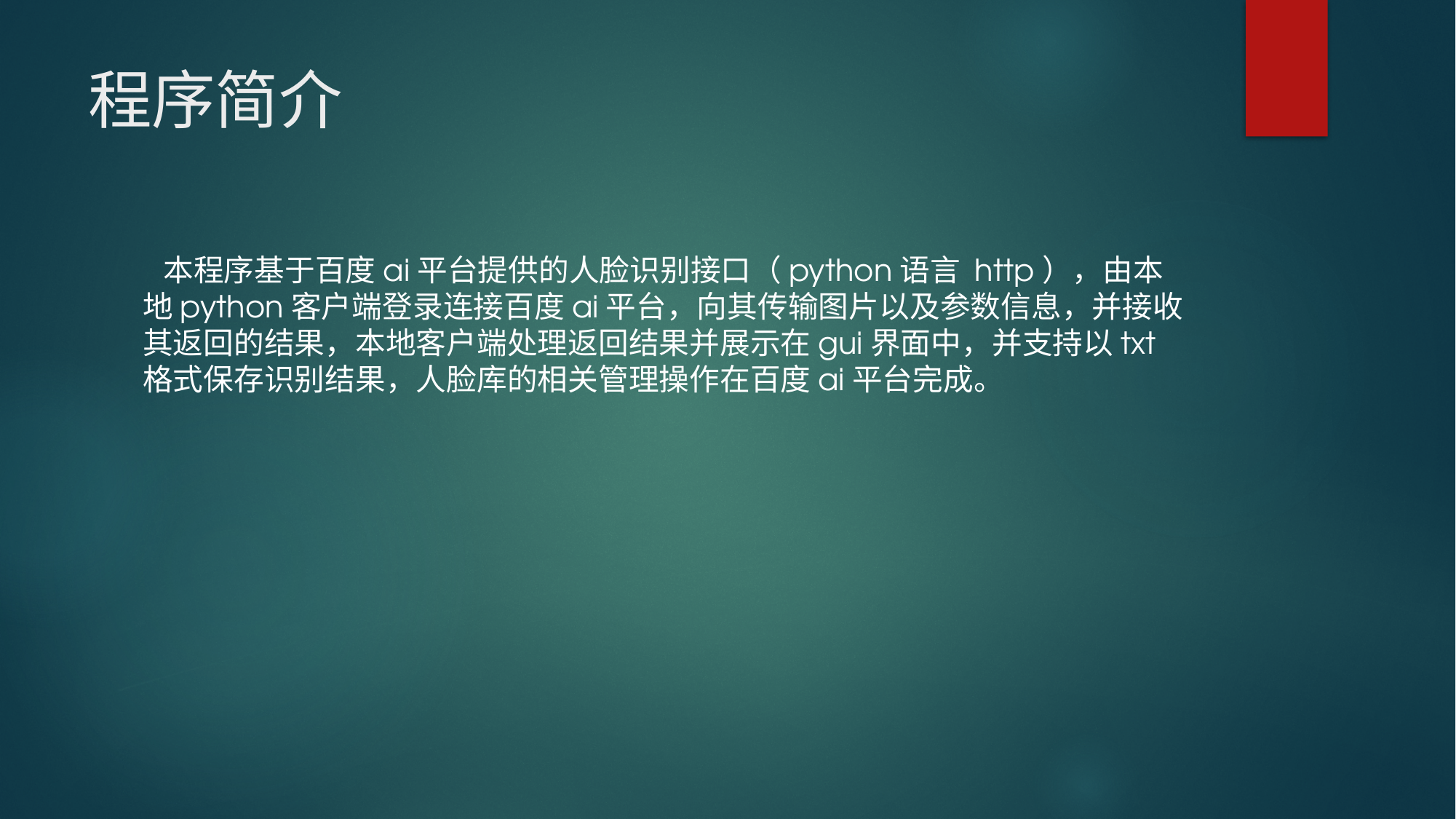

# 程序简介
  本程序基于百度ai平台提供的人脸识别接口（python语言 http），由本地python客户端登录连接百度ai平台，向其传输图片以及参数信息，并接收其返回的结果，本地客户端处理返回结果并展示在gui界面中，并支持以txt格式保存识别结果，人脸库的相关管理操作在百度ai平台完成。